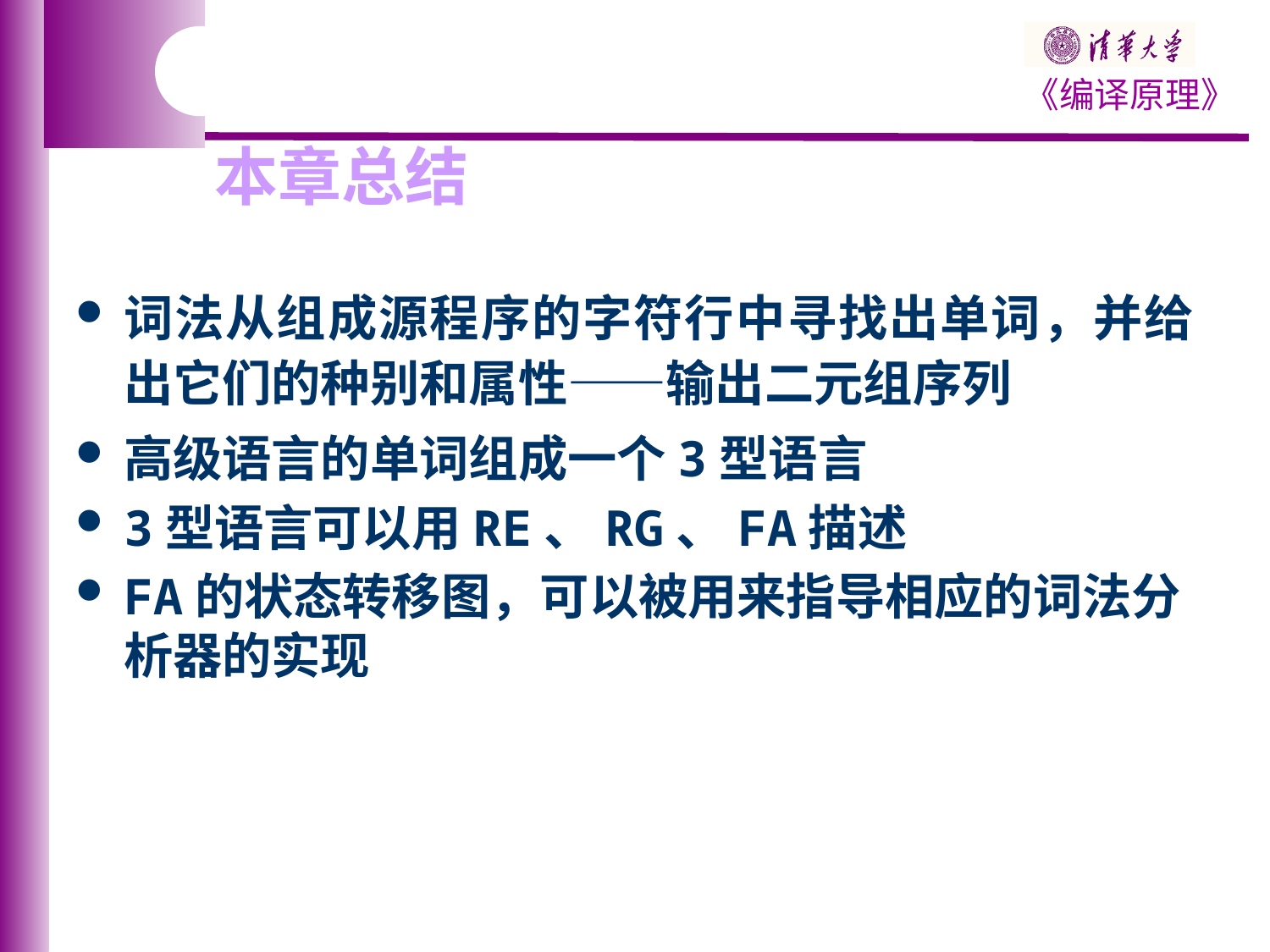

# 本章总结
词法从组成源程序的字符行中寻找出单词，并给出它们的种别和属性——输出二元组序列
高级语言的单词组成一个3型语言
3型语言可以用RE、RG、FA描述
FA的状态转移图，可以被用来指导相应的词法分析器的实现